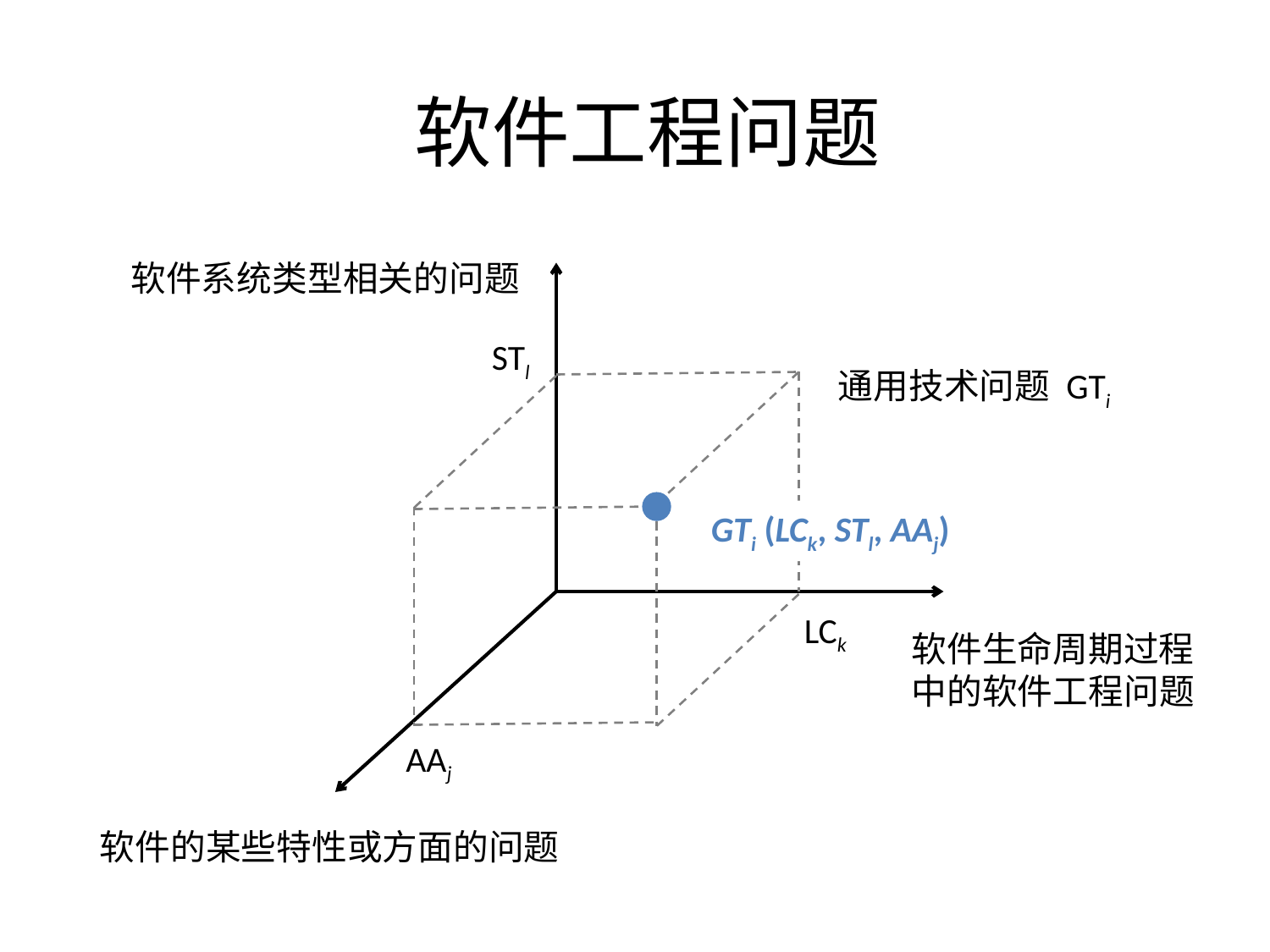

# 软件工程问题
软件系统类型相关的问题
STl
通用技术问题 GTi

GTi (LCk, STl, AAj)
LCk
软件生命周期过程中的软件工程问题
AAj
软件的某些特性或方面的问题